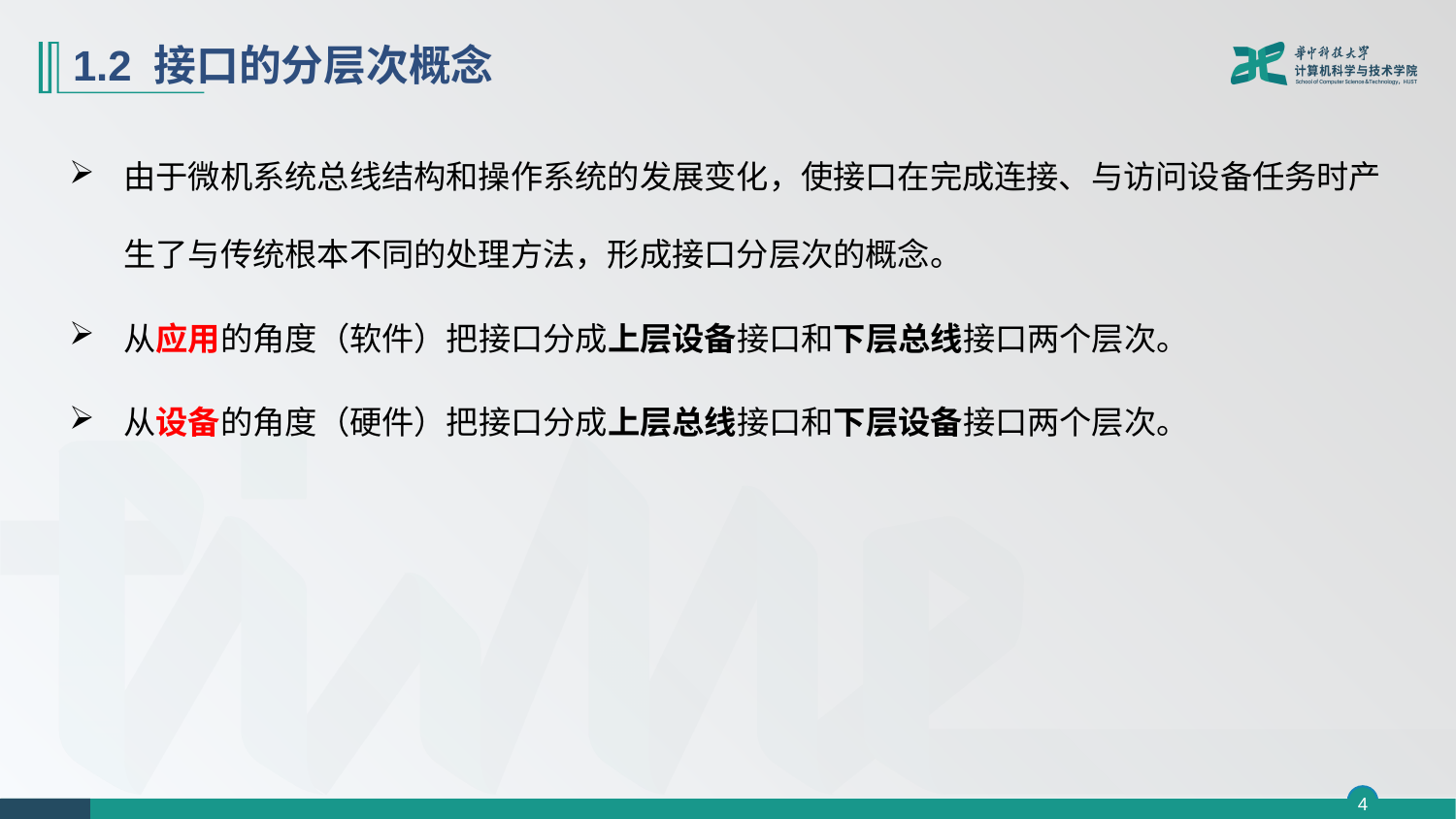

# 1.2 接口的分层次概念
由于微机系统总线结构和操作系统的发展变化，使接口在完成连接、与访问设备任务时产生了与传统根本不同的处理方法，形成接口分层次的概念。
从应用的角度（软件）把接口分成上层设备接口和下层总线接口两个层次。
从设备的角度（硬件）把接口分成上层总线接口和下层设备接口两个层次。